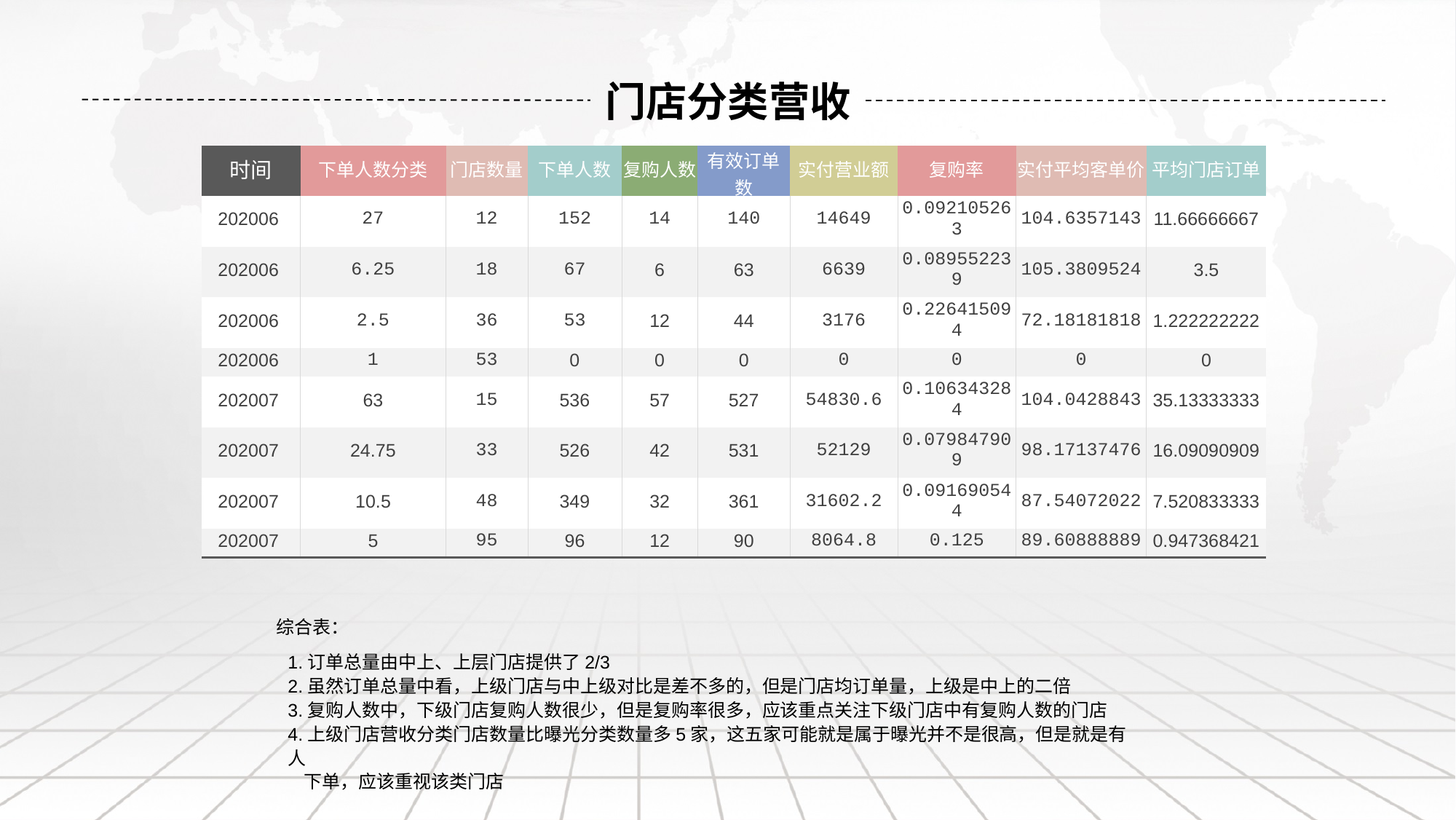

门店分类营收
| 时间 | 下单人数分类 | 门店数量 | 下单人数 | 复购人数 | 有效订单数 | 实付营业额 | 复购率 | 实付平均客单价 | 平均门店订单 |
| --- | --- | --- | --- | --- | --- | --- | --- | --- | --- |
| 202006 | 27 | 12 | 152 | 14 | 140 | 14649 | 0.092105263 | 104.6357143 | 11.66666667 |
| 202006 | 6.25 | 18 | 67 | 6 | 63 | 6639 | 0.089552239 | 105.3809524 | 3.5 |
| 202006 | 2.5 | 36 | 53 | 12 | 44 | 3176 | 0.226415094 | 72.18181818 | 1.222222222 |
| 202006 | 1 | 53 | 0 | 0 | 0 | 0 | 0 | 0 | 0 |
| 202007 | 63 | 15 | 536 | 57 | 527 | 54830.6 | 0.106343284 | 104.0428843 | 35.13333333 |
| 202007 | 24.75 | 33 | 526 | 42 | 531 | 52129 | 0.079847909 | 98.17137476 | 16.09090909 |
| 202007 | 10.5 | 48 | 349 | 32 | 361 | 31602.2 | 0.091690544 | 87.54072022 | 7.520833333 |
| 202007 | 5 | 95 | 96 | 12 | 90 | 8064.8 | 0.125 | 89.60888889 | 0.947368421 |
综合表：
1.订单总量由中上、上层门店提供了2/3
2.虽然订单总量中看，上级门店与中上级对比是差不多的，但是门店均订单量，上级是中上的二倍
3.复购人数中，下级门店复购人数很少，但是复购率很多，应该重点关注下级门店中有复购人数的门店
4.上级门店营收分类门店数量比曝光分类数量多5家，这五家可能就是属于曝光并不是很高，但是就是有人
   下单，应该重视该类门店